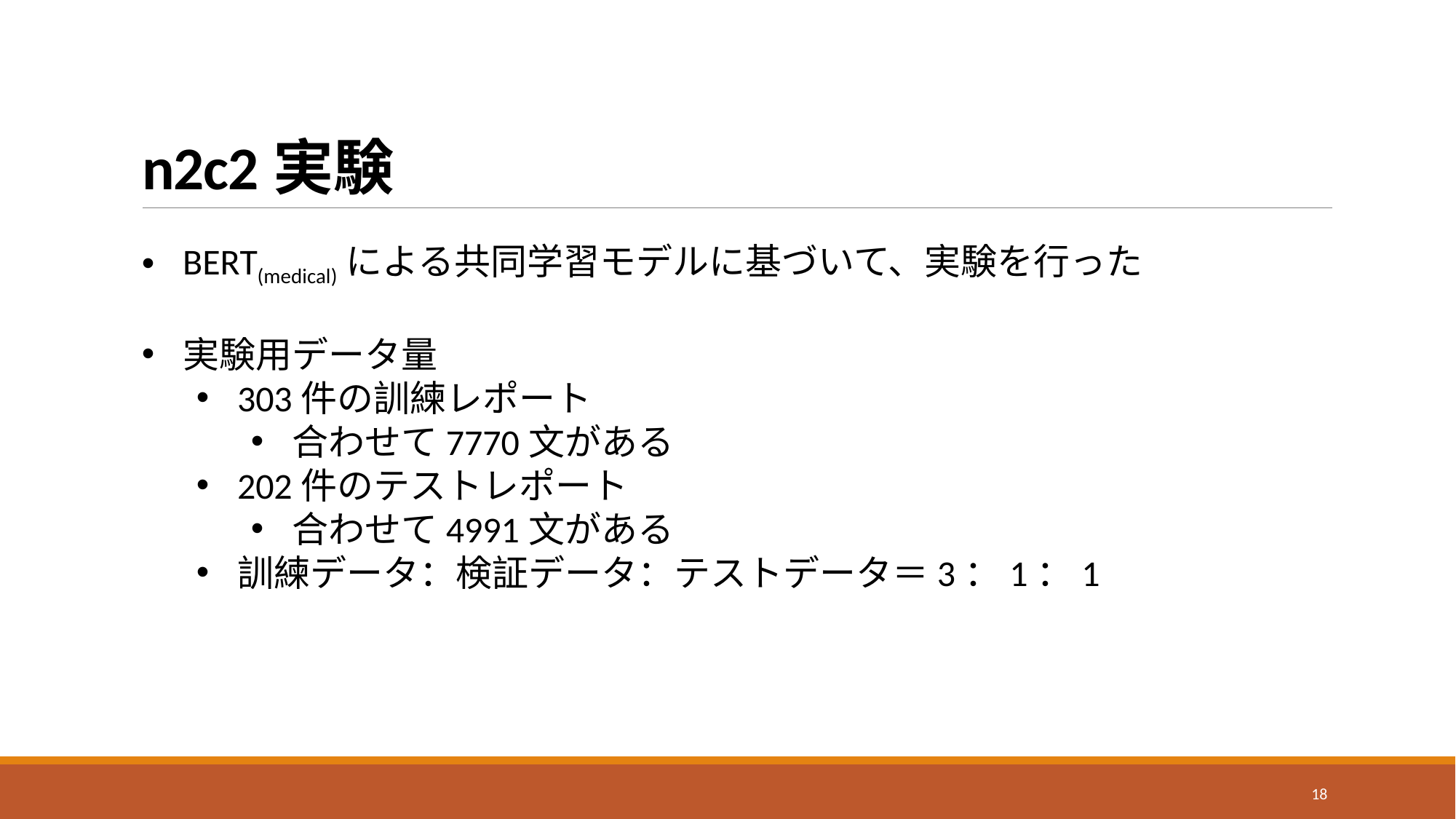

# n2c2実験
BERT(medical)による共同学習モデルに基づいて、実験を行った

実験用データ量
303件の訓練レポート
合わせて7770文がある
202件のテストレポート
合わせて4991文がある
訓練データ：検証データ：テストデータ＝3：1：1

18